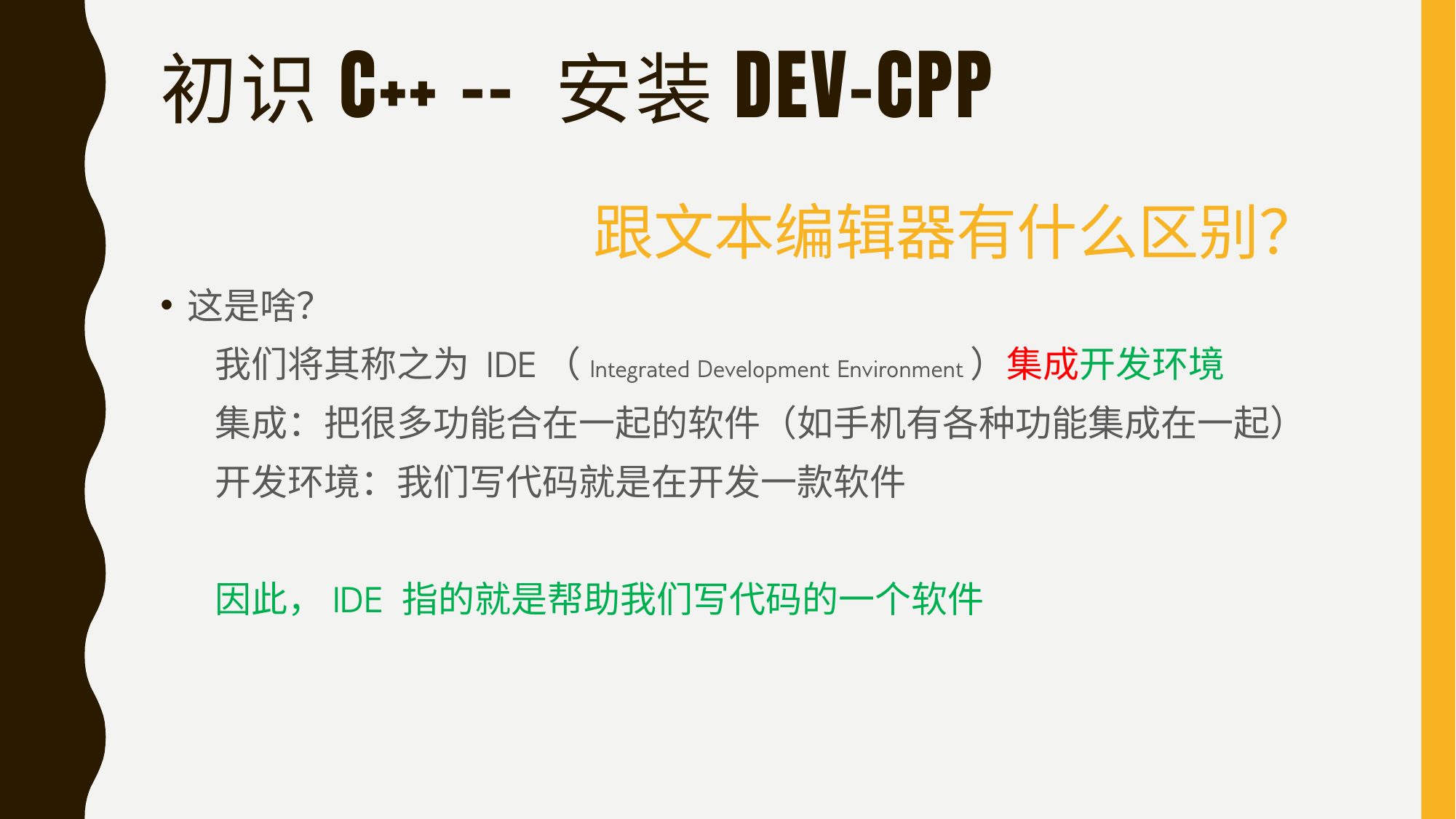

# 初识C++ -- 安装Dev-CPP
跟文本编辑器有什么区别？
这是啥？
我们将其称之为 IDE（Integrated Development Environment）集成开发环境
集成：把很多功能合在一起的软件（如手机有各种功能集成在一起）
开发环境：我们写代码就是在开发一款软件

因此，IDE 指的就是帮助我们写代码的一个软件